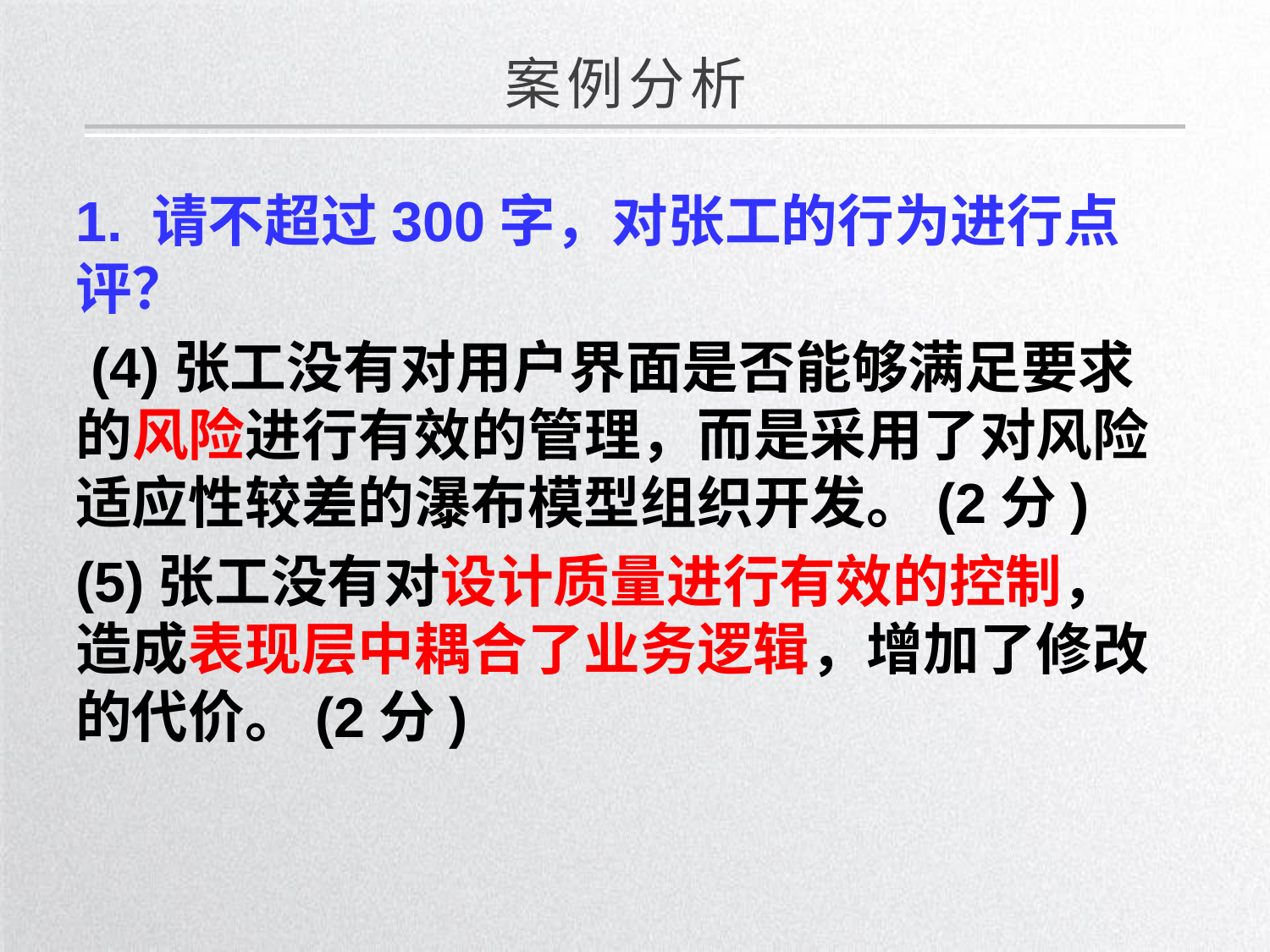

案例分析
1. 请不超过300字，对张工的行为进行点评？
 (4)张工没有对用户界面是否能够满足要求的风险进行有效的管理，而是采用了对风险适应性较差的瀑布模型组织开发。(2分)
(5)张工没有对设计质量进行有效的控制，造成表现层中耦合了业务逻辑，增加了修改的代价。(2分)